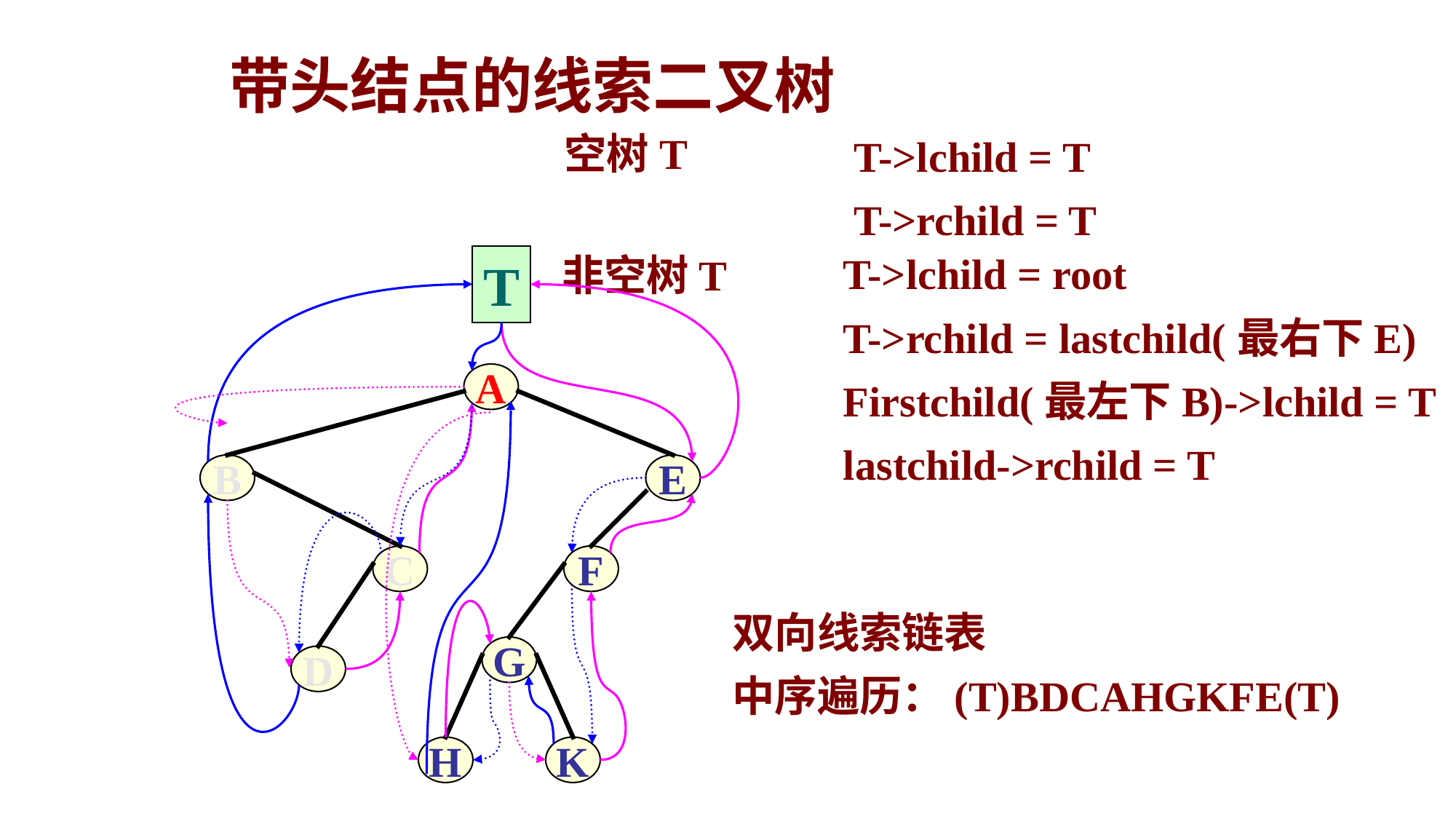

带头结点的线索二叉树
空树T
T->lchild = T
T->rchild = T
T->lchild = root
T->rchild = lastchild(最右下E)
Firstchild(最左下B)->lchild = T
lastchild->rchild = T
非空树T
T
A

B
E

C
F

G
D

H
K
双向线索链表
中序遍历：(T)BDCAHGKFE(T)